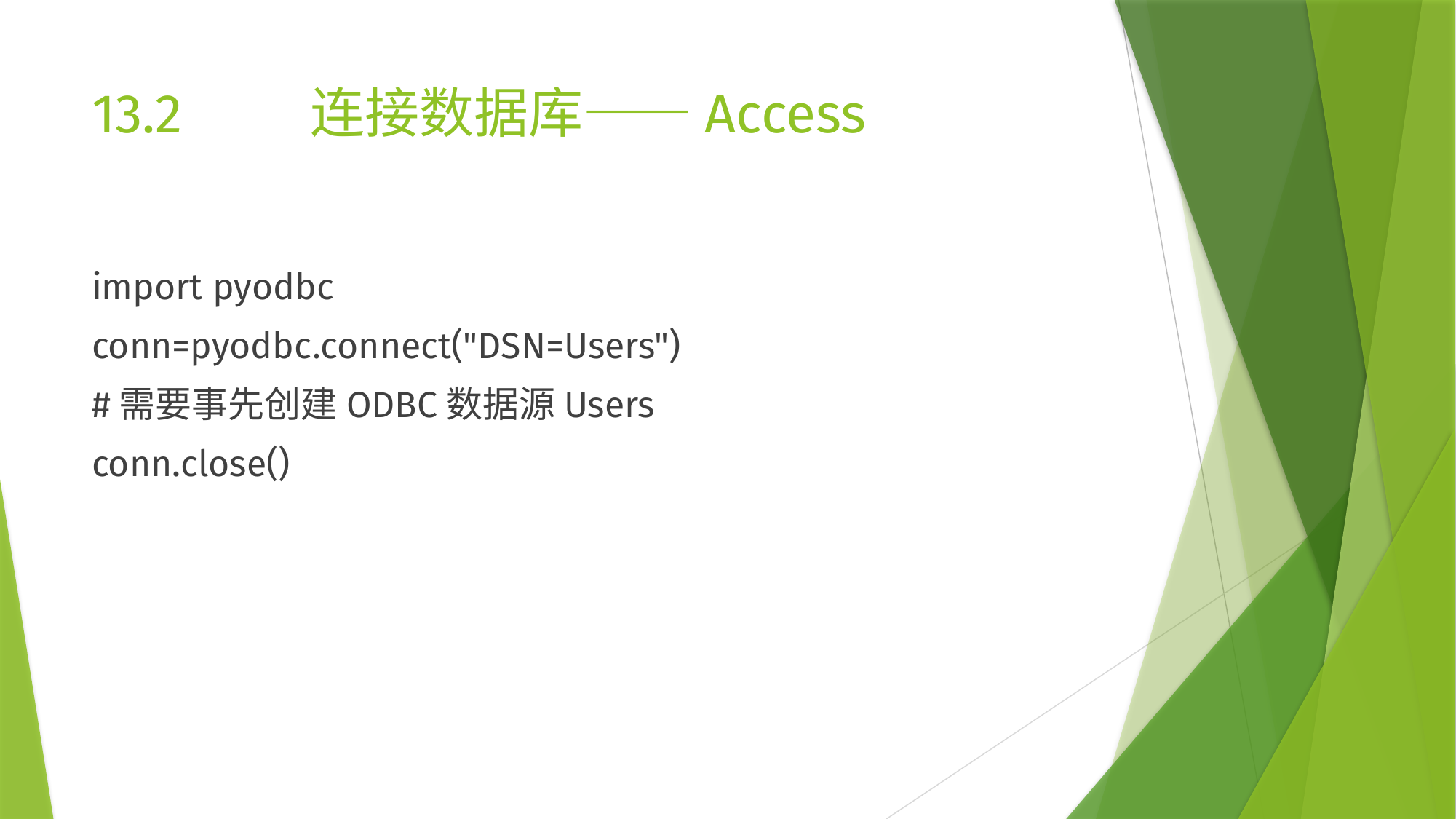

# 13.2		连接数据库——Access
import pyodbc
conn=pyodbc.connect("DSN=Users")
#需要事先创建ODBC数据源Users
conn.close()